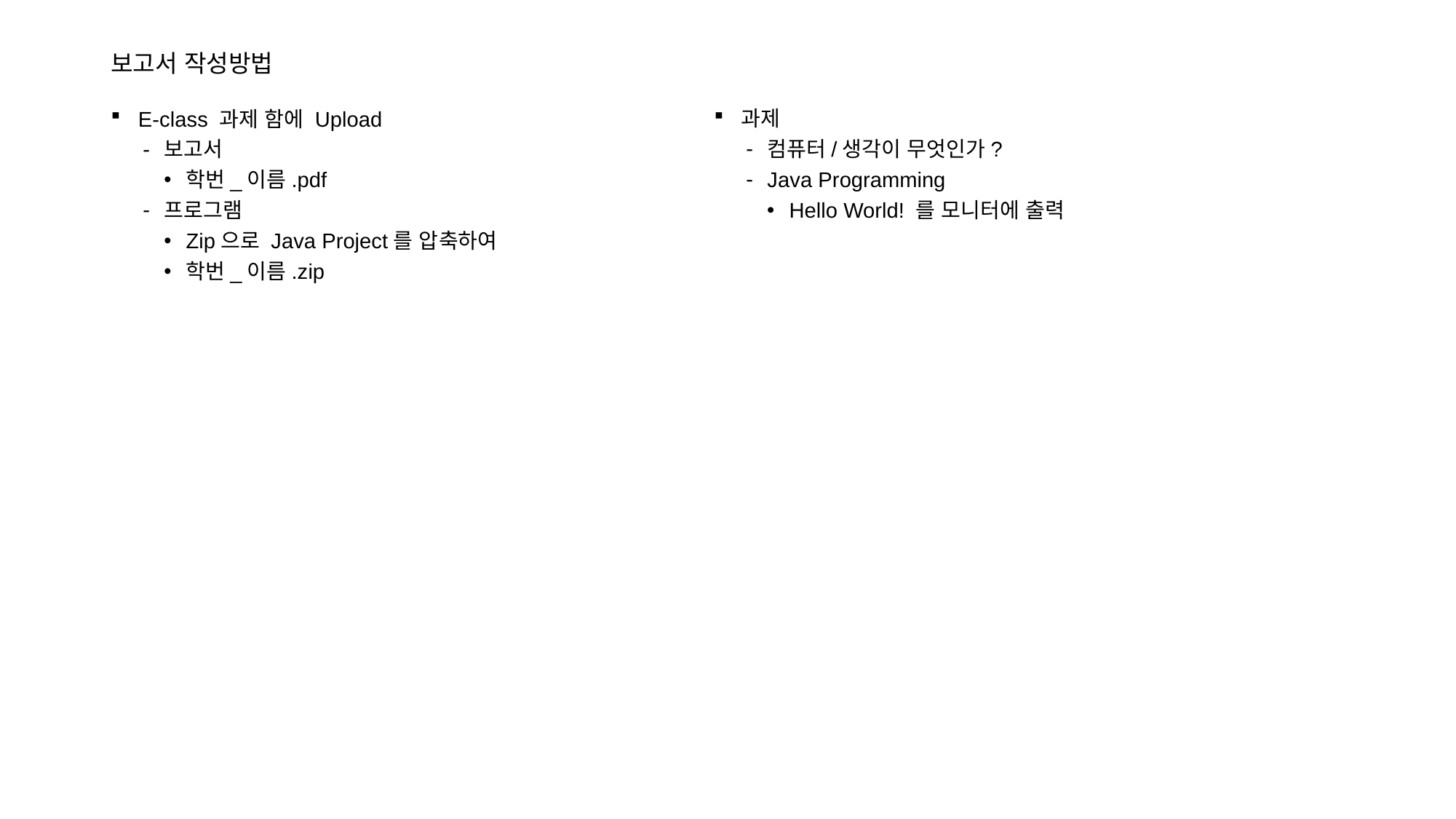

# 보고서 작성방법
과제
컴퓨터/생각이 무엇인가?
Java Programming
Hello World! 를 모니터에 출력
E-class 과제 함에 Upload
보고서
학번_이름.pdf
프로그램
Zip으로 Java Project를 압축하여
학번_이름.zip